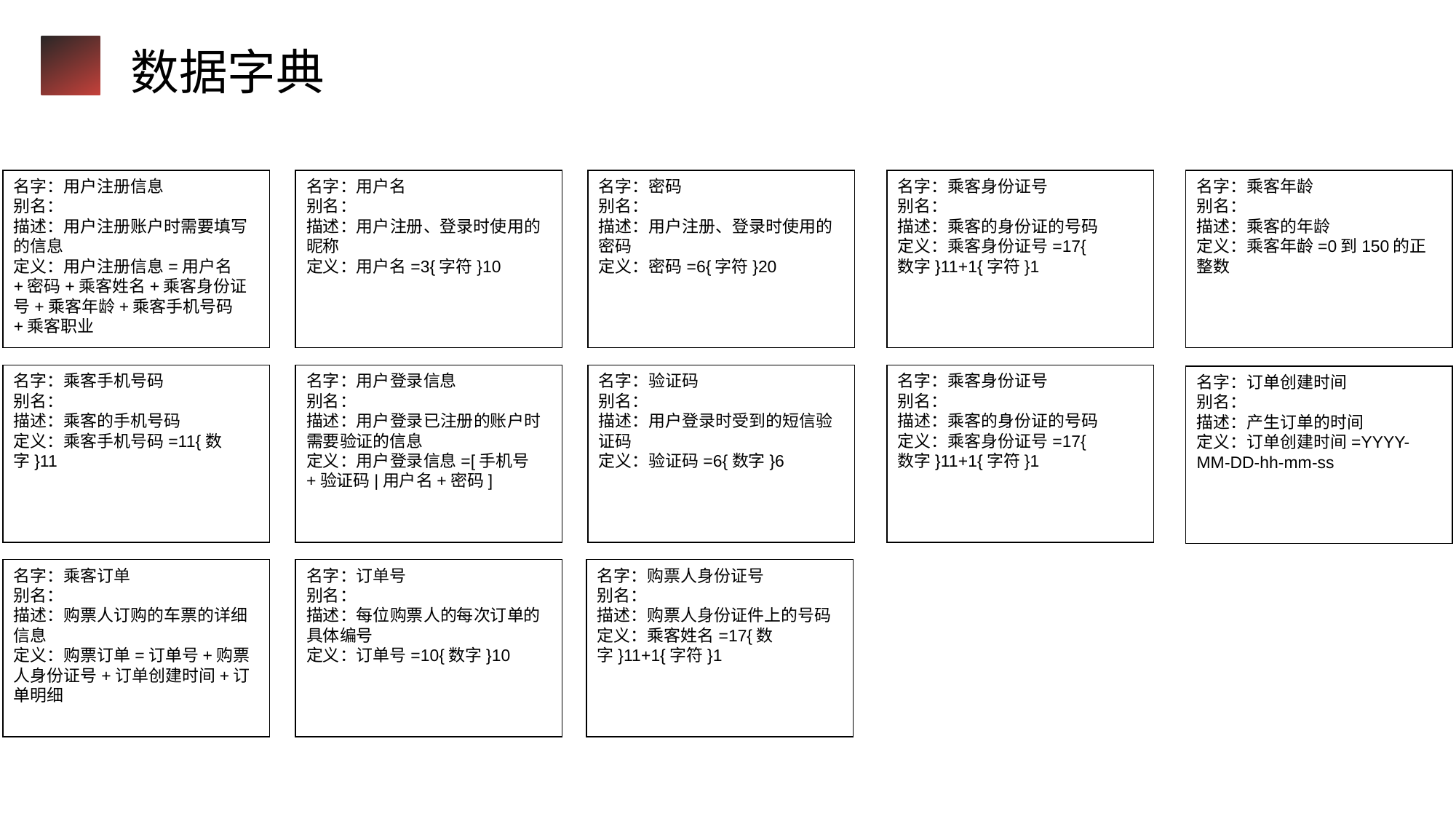

数据字典

名字：用户注册信息
别名：
描述：用户注册账户时需要填写的信息
定义：用户注册信息=用户名+密码+乘客姓名+乘客身份证号+乘客年龄+乘客手机号码+乘客职业
名字：用户名
别名：
描述：用户注册、登录时使用的昵称
定义：用户名=3{字符}10
名字：密码
别名：
描述：用户注册、登录时使用的密码
定义：密码=6{字符}20
名字：乘客身份证号
别名：
描述：乘客的身份证的号码
定义：乘客身份证号=17{
数字}11+1{字符}1
名字：乘客年龄
别名：
描述：乘客的年龄
定义：乘客年龄=0到150的正整数
名字：乘客身份证号
别名：
描述：乘客的身份证的号码
定义：乘客身份证号=17{
数字}11+1{字符}1
名字：乘客手机号码
别名：
描述：乘客的手机号码
定义：乘客手机号码=11{数字}11
名字：用户登录信息
别名：
描述：用户登录已注册的账户时需要验证的信息
定义：用户登录信息=[手机号+验证码|用户名+密码]
名字：验证码
别名：
描述：用户登录时受到的短信验证码
定义：验证码=6{数字}6
名字：订单创建时间
别名：
描述：产生订单的时间
定义：订单创建时间=YYYY-MM-DD-hh-mm-ss
名字：乘客订单
别名：
描述：购票人订购的车票的详细信息
定义：购票订单=订单号+购票人身份证号+订单创建时间+订单明细
名字：订单号
别名：
描述：每位购票人的每次订单的具体编号
定义：订单号=10{数字}10
名字：购票人身份证号
别名：
描述：购票人身份证件上的号码
定义：乘客姓名=17{数字}11+1{字符}1